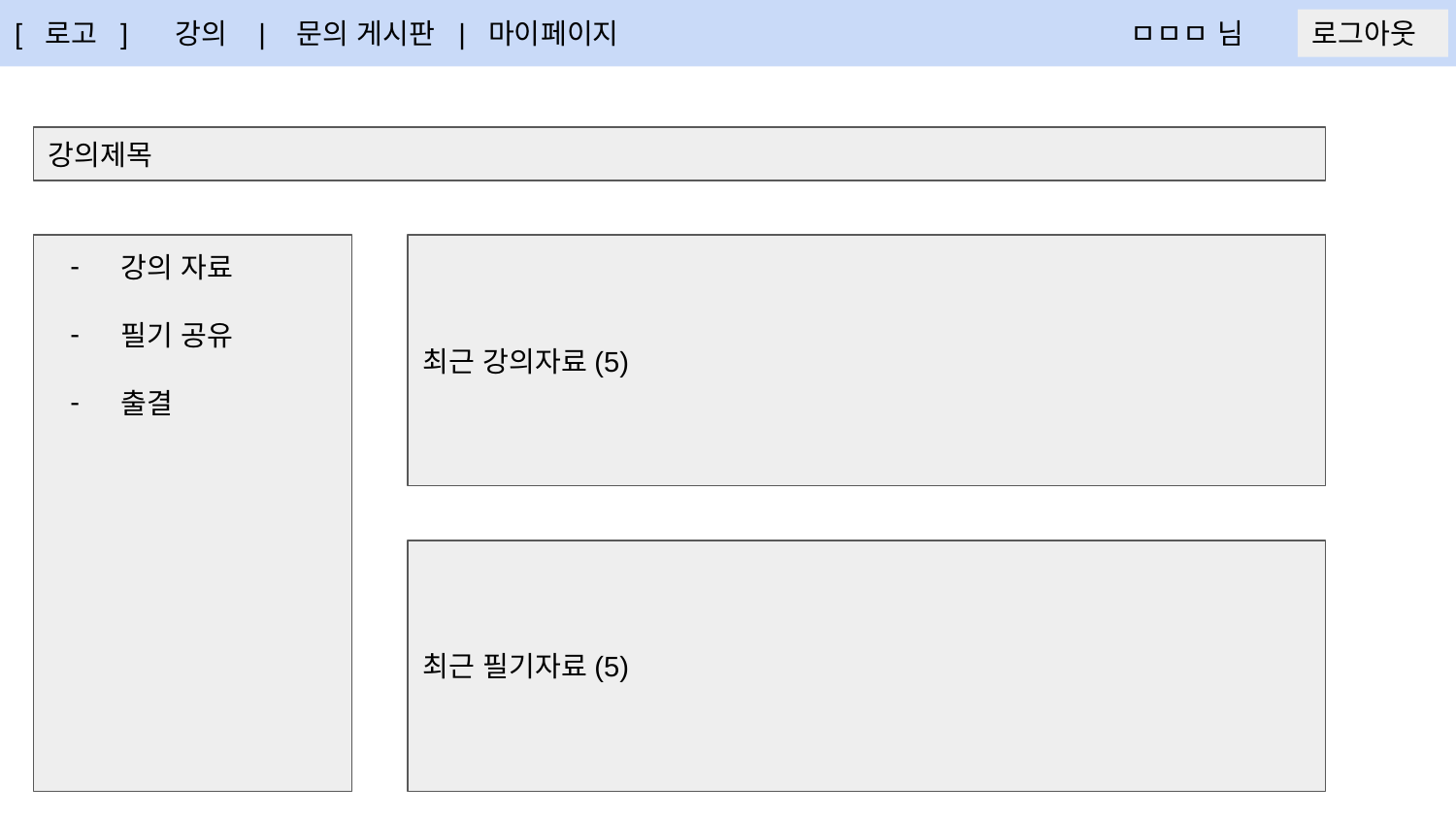

[  로고  ]     강의   |   문의 게시판  |  마이페이지
class/classMain
ㅁㅁㅁ 님
로그아웃
강의제목
강의 자료

필기 공유

출결
최근 강의자료(5)
최근 필기자료(5)